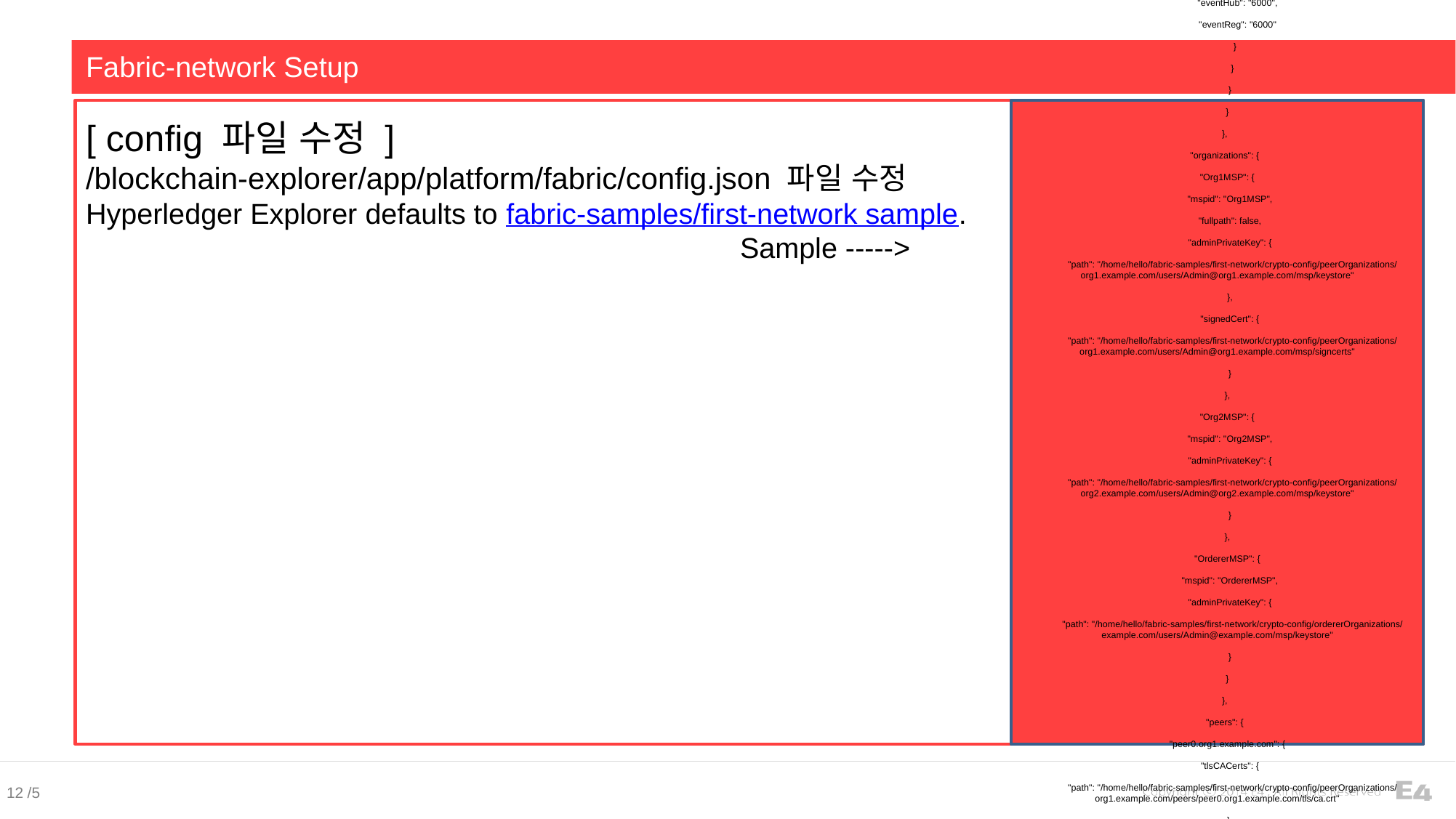

Fabric-network Setup
[ config 파일 수정 ]
/blockchain-explorer/app/platform/fabric/config.json 파일 수정
Hyperledger Explorer defaults to fabric-samples/first-network sample.
						Sample ----->

{

  "network-configs": {

    "network-1": {

      "version": "1.0",

      "clients": {

        "client-1": {

          "tlsEnable": true,

          "organization": "Org1MSP",

          "channel": "mychannel",

          "credentialStore": {

            "path": "./tmp/credentialStore_Org1/credential",

            "cryptoStore": {

              "path": "./tmp/credentialStore_Org1/crypto"

            }

          }

        }

      },

      "channels": {

        "mychannel": {

          "peers": {

            "peer0.org1.example.com": {}

          },

          "connection": {

            "timeout": {

              "peer": {

                "endorser": "6000",

                "eventHub": "6000",

                "eventReg": "6000"

              }

            }

          }

        }

      },

      "organizations": {

        "Org1MSP": {

          "mspid": "Org1MSP",

          "fullpath": false,

          "adminPrivateKey": {

            "path": "/home/hello/fabric-samples/first-network/crypto-config/peerOrganizations/org1.example.com/users/Admin@org1.example.com/msp/keystore"

          },

          "signedCert": {

            "path": "/home/hello/fabric-samples/first-network/crypto-config/peerOrganizations/org1.example.com/users/Admin@org1.example.com/msp/signcerts"

          }

        },

        "Org2MSP": {

          "mspid": "Org2MSP",

          "adminPrivateKey": {

            "path": "/home/hello/fabric-samples/first-network/crypto-config/peerOrganizations/org2.example.com/users/Admin@org2.example.com/msp/keystore"

          }

        },

        "OrdererMSP": {

          "mspid": "OrdererMSP",

          "adminPrivateKey": {

            "path": "/home/hello/fabric-samples/first-network/crypto-config/ordererOrganizations/example.com/users/Admin@example.com/msp/keystore"

          }

        }

      },

      "peers": {

        "peer0.org1.example.com": {

          "tlsCACerts": {

            "path": "/home/hello/fabric-samples/first-network/crypto-config/peerOrganizations/org1.example.com/peers/peer0.org1.example.com/tls/ca.crt"

          },

          "url": "grpcs://localhost:7051",

          "eventUrl": "grpcs://localhost:7053",

          "grpcOptions": {

            "ssl-target-name-override": "peer0.org1.example.com"

          }

        },

        "peer1.org1.example.com": {

          "url": "grpcs://localhost:8051"

        },

        "peer0.org2.example.com": {

          "url": "grpcs://localhost:9051"

        },

        "peer1.org2.example.com": {

          "url": "grpcs://localhost:10051"

        }

      },

      "orderers": {

        "orderer.example.com": {

          "url": "grpcs://localhost:7050"

        }

      }

    },

    "network-2": {}

  },

  "configtxgenToolPath": "/home/hello/fabric-samples/bin",

  "license": "Apache-2.0"

}